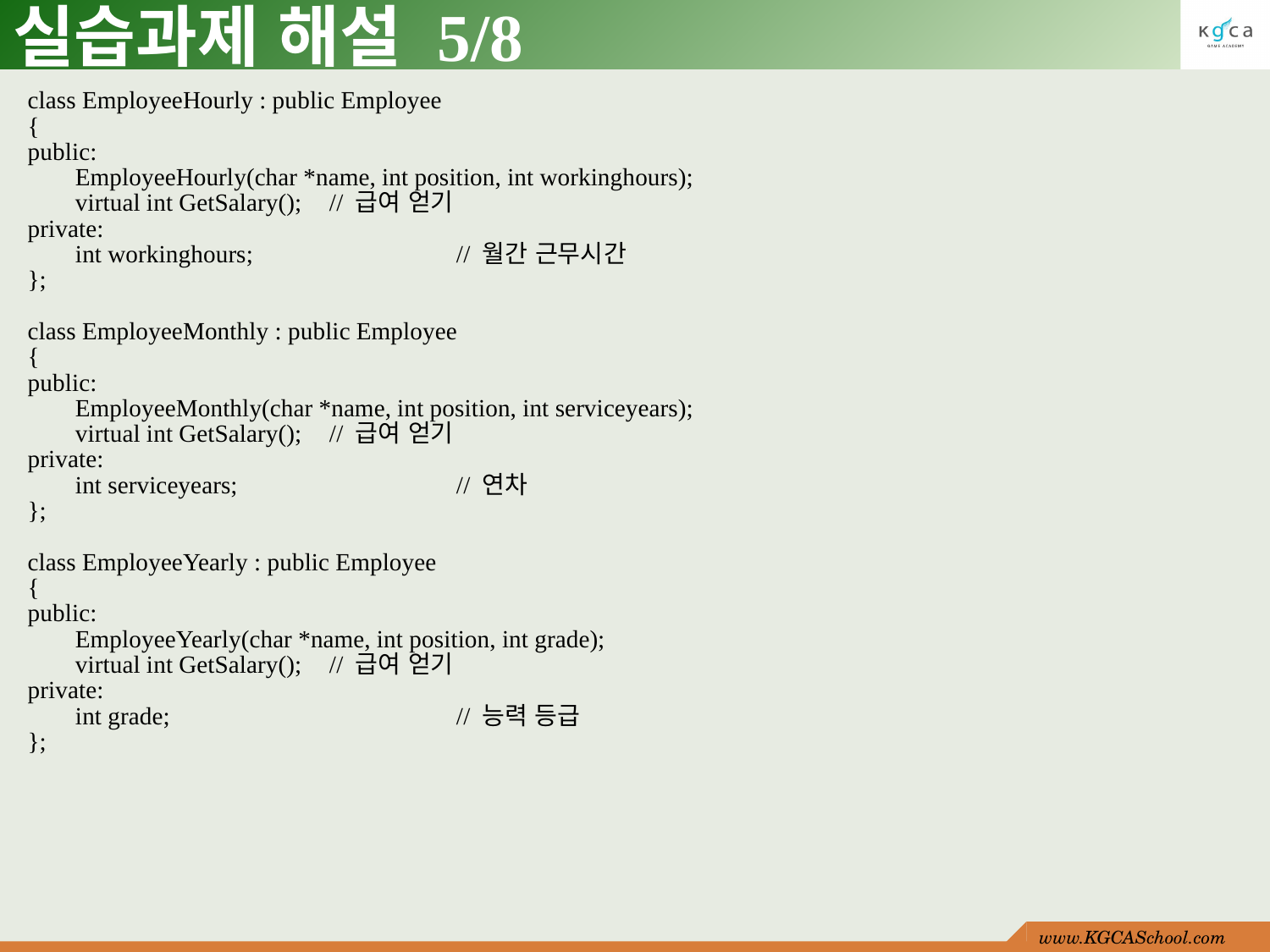

# 실습과제 해설 5/8
class EmployeeHourly : public Employee
{
public:
	EmployeeHourly(char *name, int position, int workinghours);
	virtual int GetSalary();	// 급여 얻기
private:
	int workinghours;		// 월간 근무시간
};

class EmployeeMonthly : public Employee
{
public:
	EmployeeMonthly(char *name, int position, int serviceyears);
	virtual int GetSalary();	// 급여 얻기
private:
	int serviceyears;		// 연차
};

class EmployeeYearly : public Employee
{
public:
	EmployeeYearly(char *name, int position, int grade);
	virtual int GetSalary();	// 급여 얻기
private:
	int grade;			// 능력 등급
};